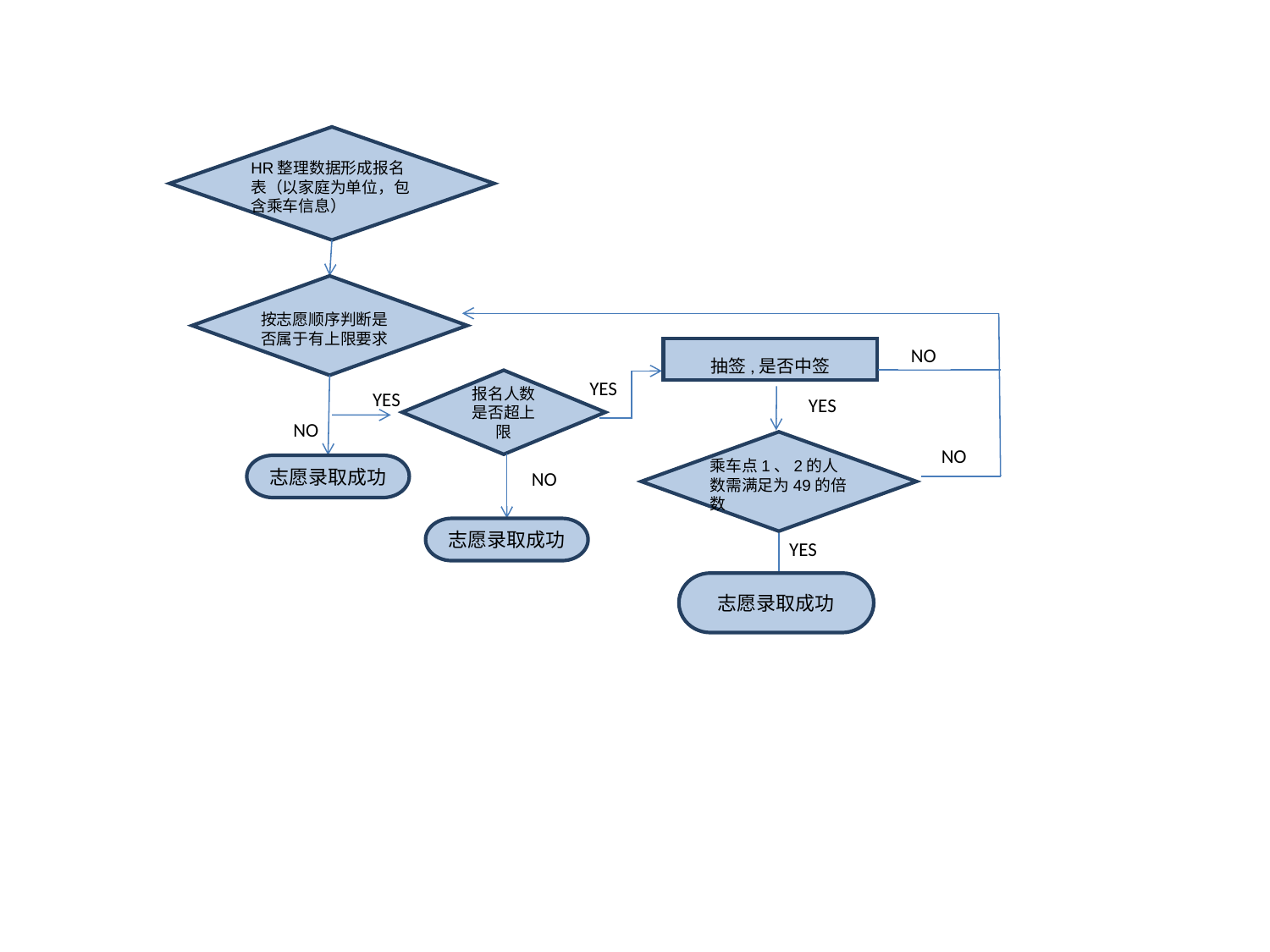

HR整理数据形成报名表（以家庭为单位，包含乘车信息）
按志愿顺序判断是否属于有上限要求
NO
抽签,是否中签
YES

报名人数是否超上限

YES
YES
NO
乘车点1、2的人数需满足为49的倍数
NO
志愿录取成功
NO
志愿录取成功
YES
志愿录取成功